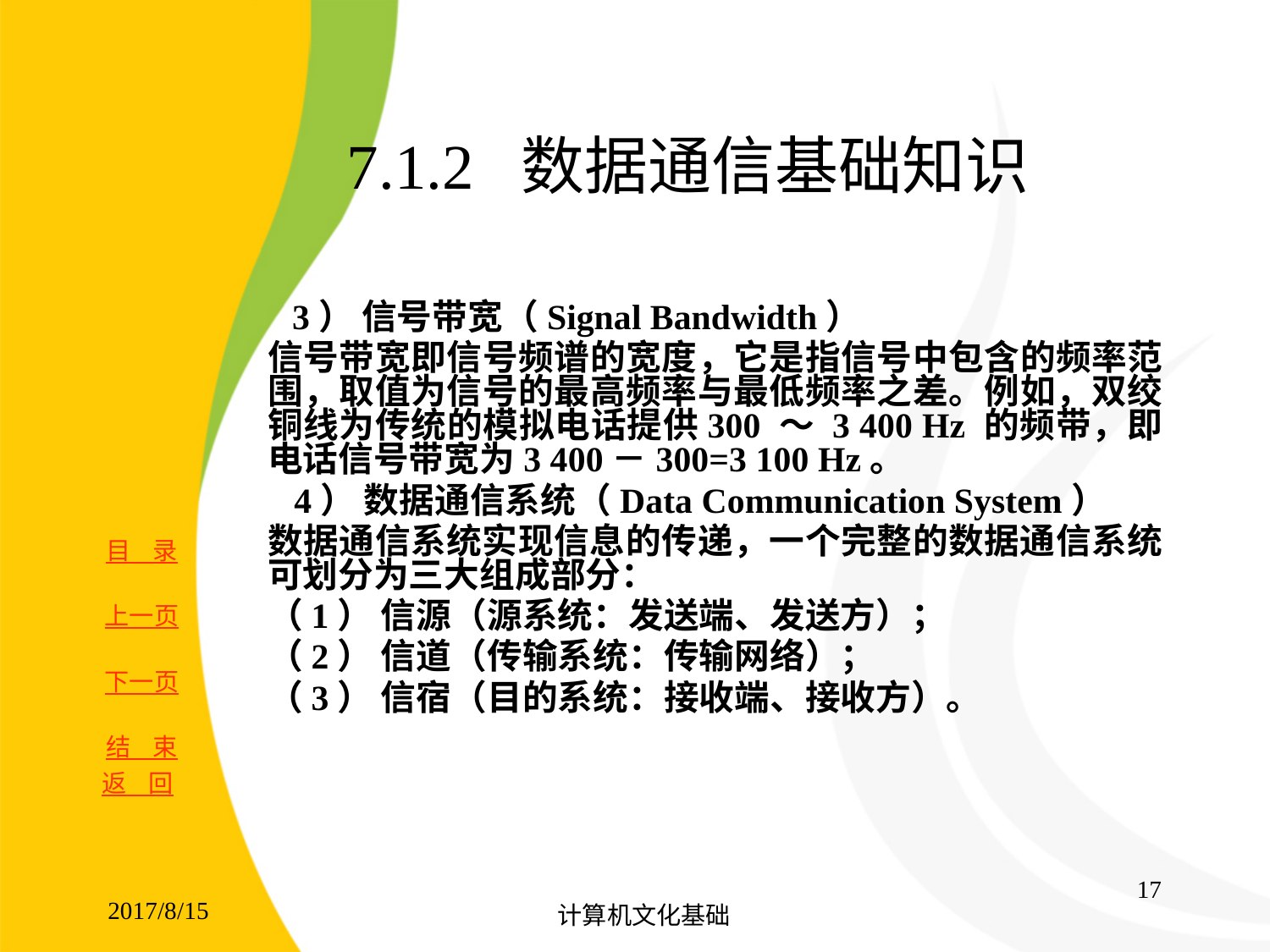

# 7.1.2  数据通信基础知识
    3） 信号带宽（Signal Bandwidth）
信号带宽即信号频谱的宽度，它是指信号中包含的频率范围，取值为信号的最高频率与最低频率之差。例如，双绞铜线为传统的模拟电话提供300 ～ 3 400 Hz 的频带，即电话信号带宽为3 400－300=3 100 Hz。
   4） 数据通信系统（Data Communication System）
数据通信系统实现信息的传递，一个完整的数据通信系统可划分为三大组成部分：
（1） 信源（源系统：发送端、发送方）；
（2） 信道（传输系统：传输网络）；
（3） 信宿（目的系统：接收端、接收方）。
返    回
17
2017/8/15